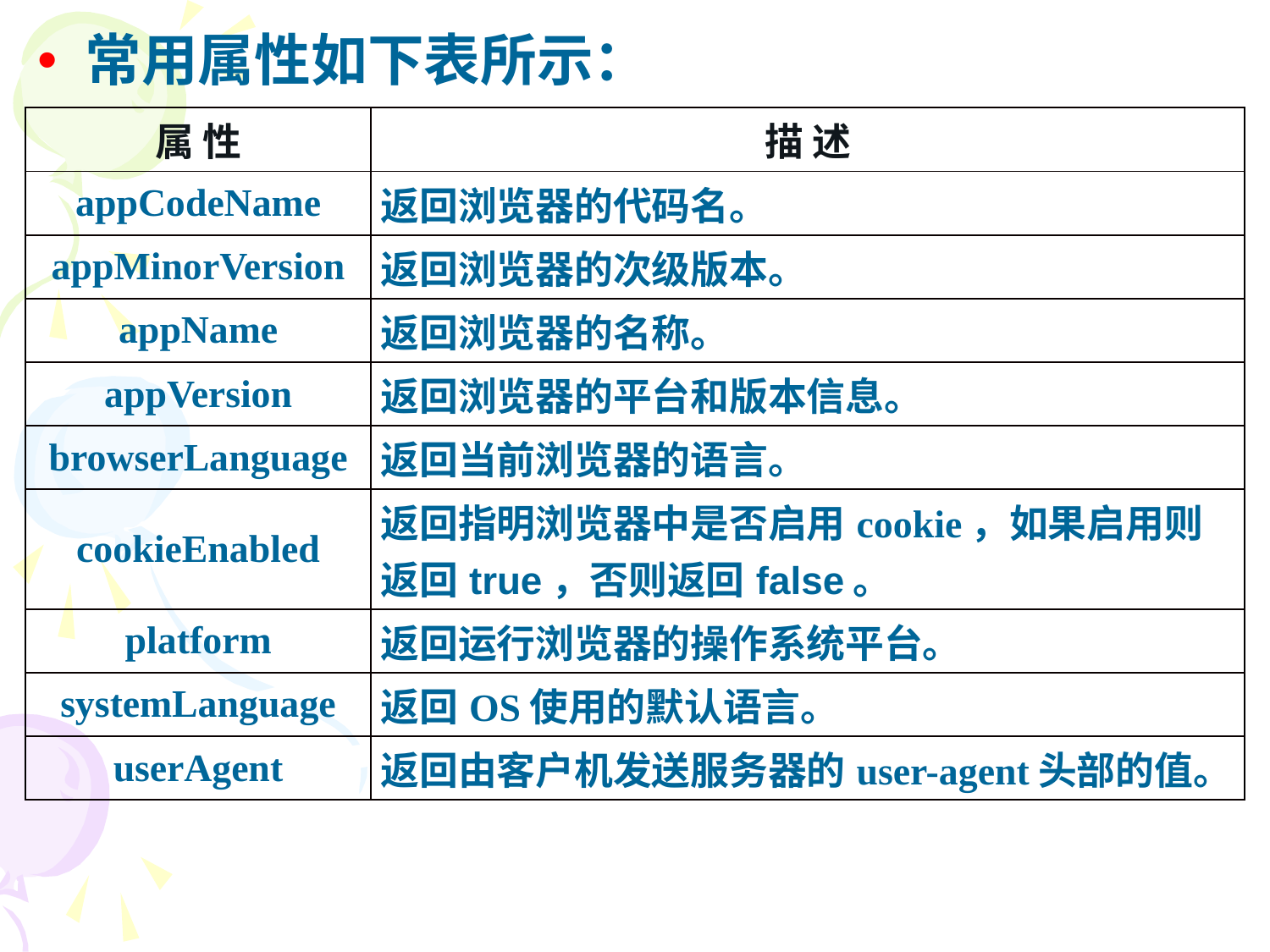

常用属性如下表所示：

| 属 性 | 描 述 |
| --- | --- |
| appCodeName | 返回浏览器的代码名。 |
| appMinorVersion | 返回浏览器的次级版本。 |
| appName | 返回浏览器的名称。 |
| appVersion | 返回浏览器的平台和版本信息。 |
| browserLanguage | 返回当前浏览器的语言。 |
| cookieEnabled | 返回指明浏览器中是否启用cookie，如果启用则返回true，否则返回false。 |
| platform | 返回运行浏览器的操作系统平台。 |
| systemLanguage | 返回OS使用的默认语言。 |
| userAgent | 返回由客户机发送服务器的user-agent头部的值。 |